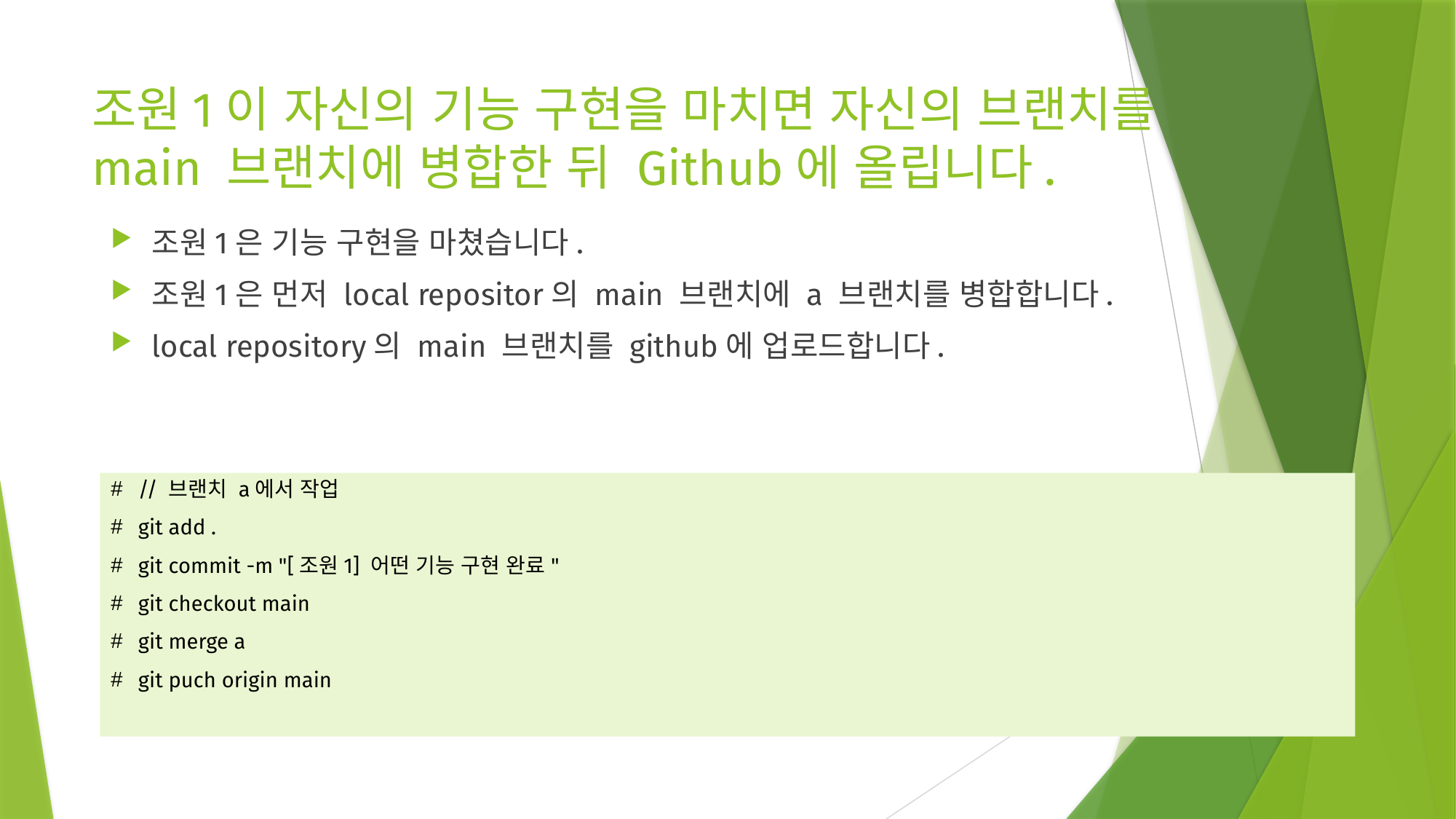

# 조원1이 자신의 기능 구현을 마치면 자신의 브랜치를 main 브랜치에 병합한 뒤 Github에 올립니다.
조원1은 기능 구현을 마쳤습니다.
조원1은 먼저 local repositor의 main 브랜치에 a 브랜치를 병합합니다.
local repository의 main 브랜치를 github에 업로드합니다.
// 브랜치 a에서 작업
git add .
git commit -m "[조원1] 어떤 기능 구현 완료"
git checkout main
git merge a
git puch origin main